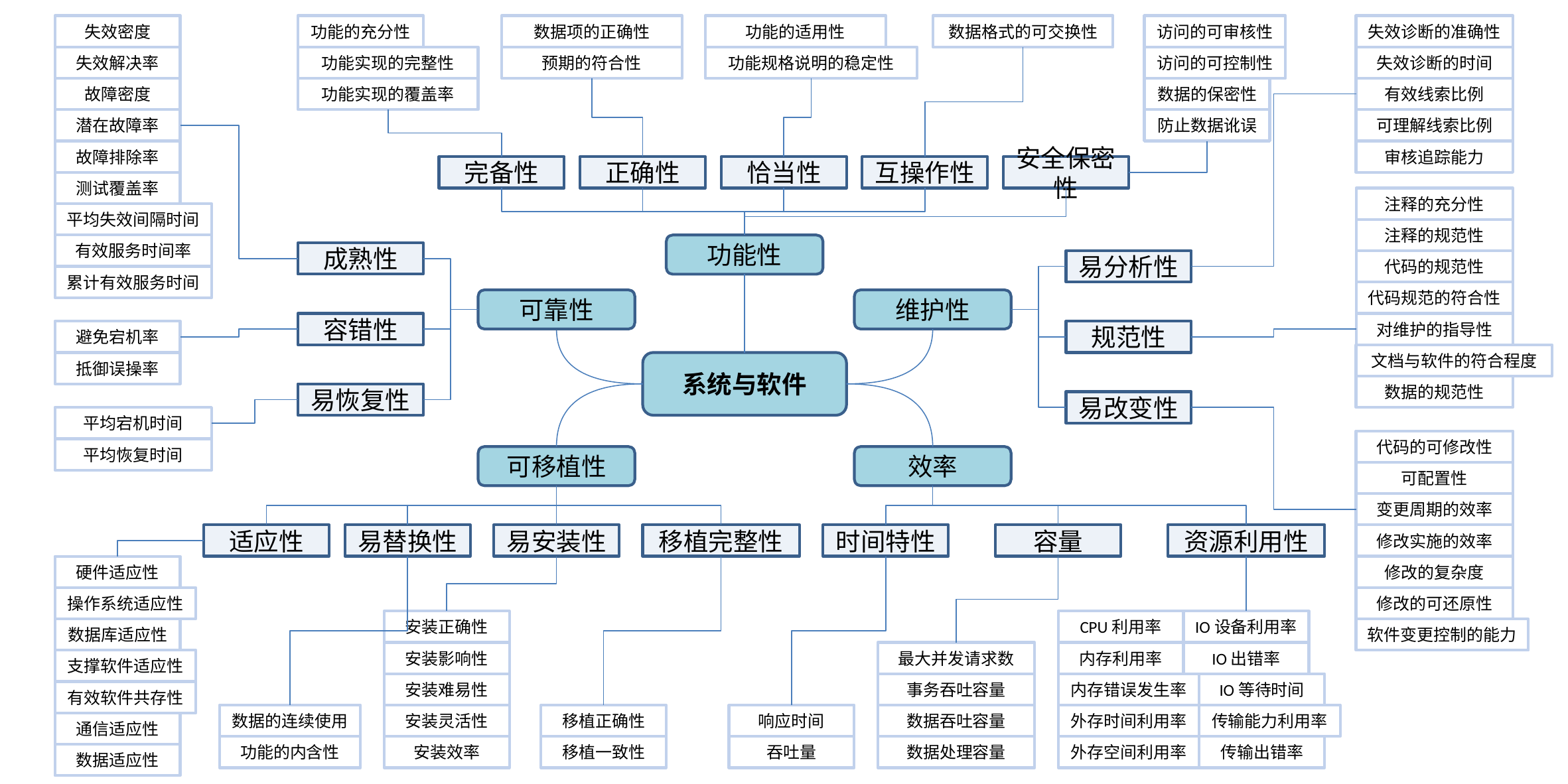

失效密度
功能的充分性
数据项的正确性
功能的适用性
数据格式的可交换性
访问的可审核性
失效诊断的准确性
失效解决率
功能实现的完整性
预期的符合性
功能规格说明的稳定性
访问的可控制性
失效诊断的时间
故障密度
功能实现的覆盖率
数据的保密性
有效线索比例
潜在故障率
防止数据讹误
可理解线索比例
故障排除率
审核追踪能力
完备性
正确性
恰当性
互操作性
安全保密性
测试覆盖率
注释的充分性
平均失效间隔时间
注释的规范性
有效服务时间率
功能性
成熟性
易分析性
代码的规范性
累计有效服务时间
代码规范的符合性
可靠性
维护性
容错性
对维护的指导性
避免宕机率
规范性
文档与软件的符合程度
抵御误操率
系统与软件
数据的规范性
易恢复性
易改变性
平均宕机时间
代码的可修改性
平均恢复时间
可移植性
效率
可配置性
变更周期的效率
适应性
易替换性
易安装性
移植完整性
时间特性
容量
资源利用性
修改实施的效率
硬件适应性
修改的复杂度
操作系统适应性
修改的可还原性
安装正确性
CPU利用率
IO设备利用率
数据库适应性
软件变更控制的能力
安装影响性
最大并发请求数
内存利用率
IO出错率
支撑软件适应性
安装难易性
事务吞吐容量
内存错误发生率
IO等待时间
有效软件共存性
数据的连续使用
安装灵活性
移植正确性
响应时间
数据吞吐容量
外存时间利用率
传输能力利用率
通信适应性
功能的内含性
安装效率
移植一致性
吞吐量
数据处理容量
外存空间利用率
传输出错率
数据适应性